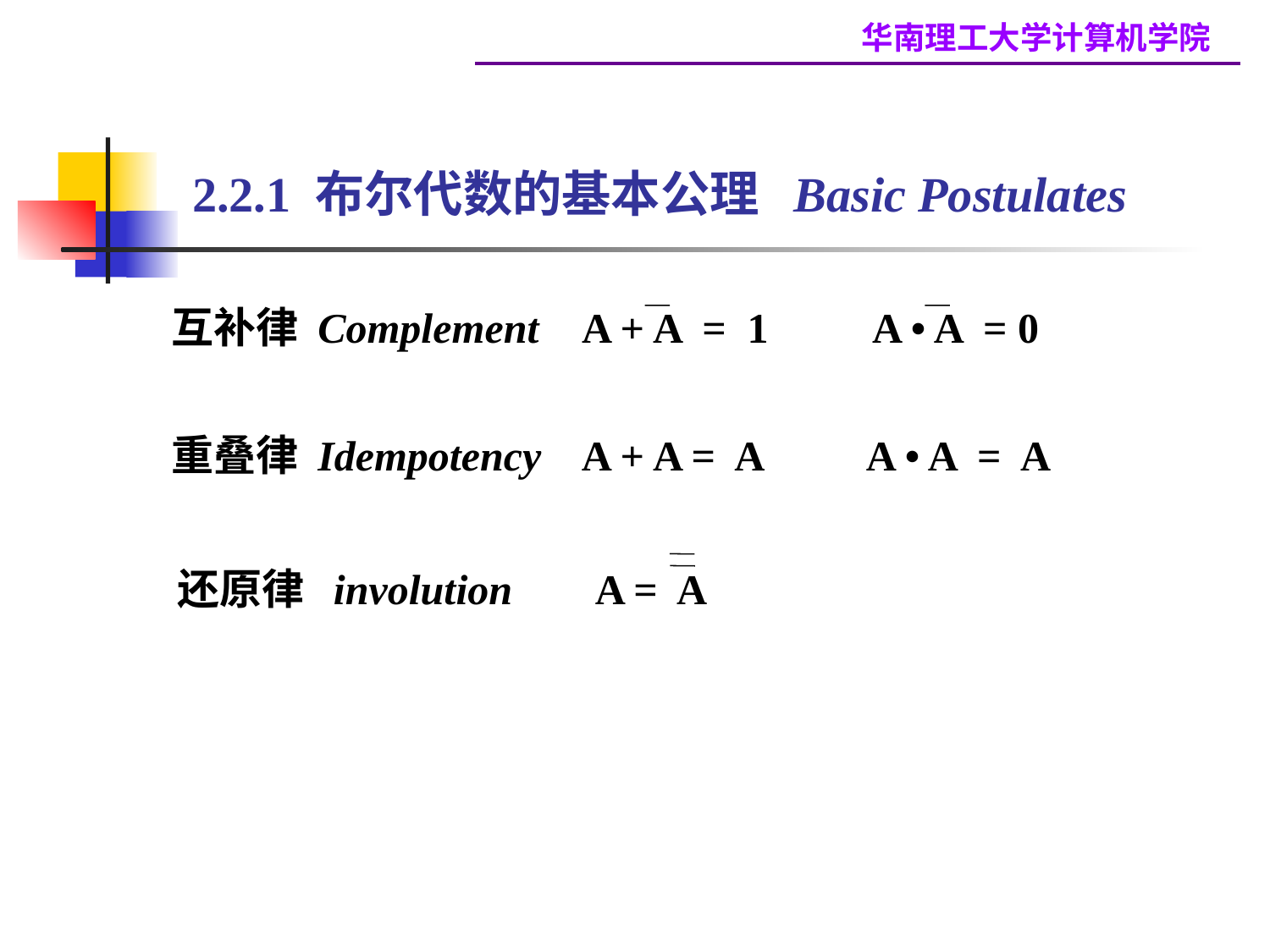

2.2.1 布尔代数的基本公理  Basic Postulates
互补律 Complement    A + A  =  1          A • A  = 0

重叠律 Idempotency    A + A =  A          A • A  =  A

还原律  involution        A =  A